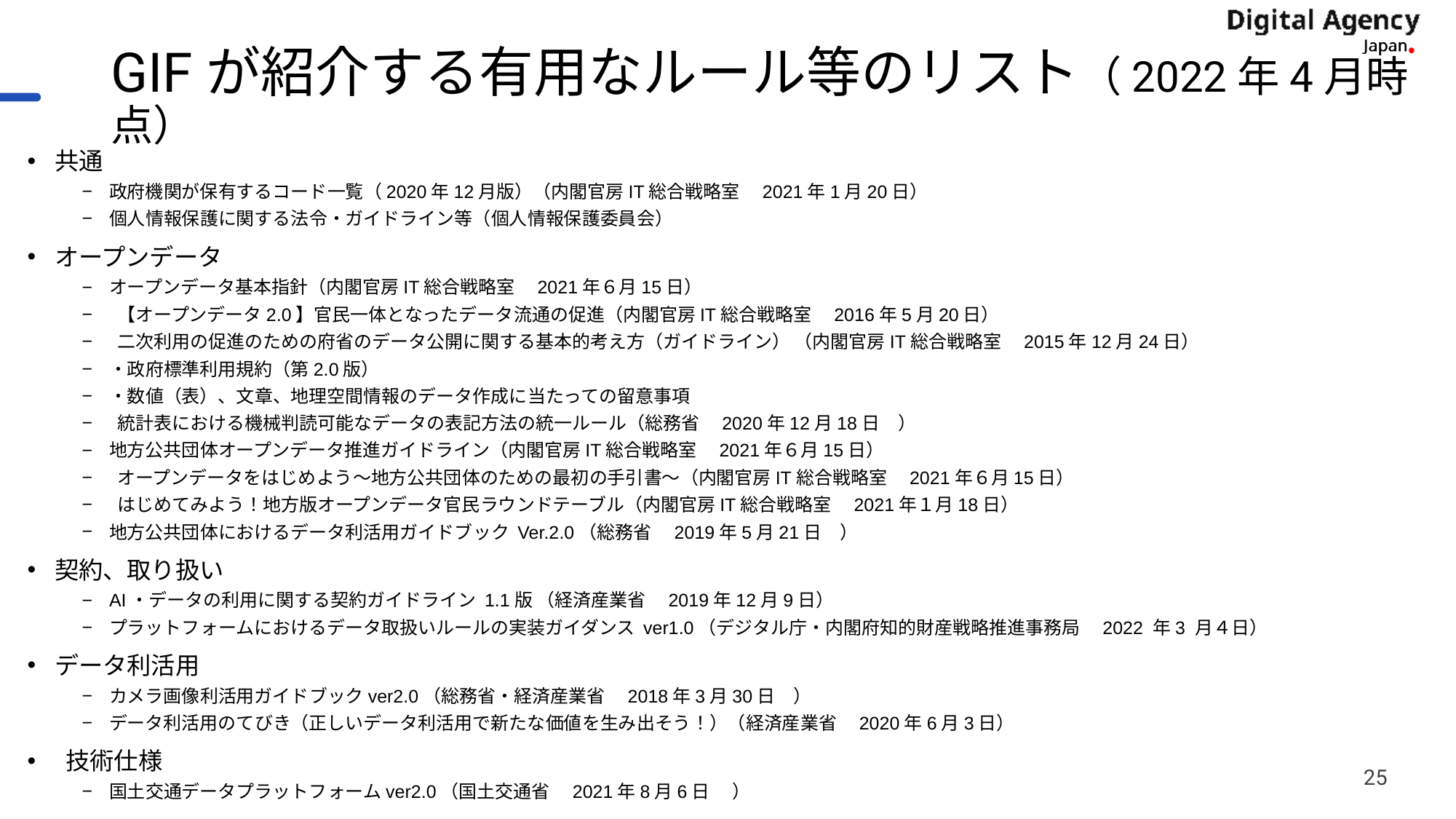

# GIFが紹介する有用なルール等のリスト（2022年4月時点）
共通
政府機関が保有するコード一覧（2020年12月版）（内閣官房IT総合戦略室　2021年1月20日）
個人情報保護に関する法令・ガイドライン等（個人情報保護委員会）
オープンデータ
オープンデータ基本指針（内閣官房IT総合戦略室　2021年６月15日）
 【オープンデータ2.0】官民一体となったデータ流通の促進（内閣官房IT総合戦略室　2016年5月20日）
 二次利用の促進のための府省のデータ公開に関する基本的考え方（ガイドライン） （内閣官房IT総合戦略室　2015年12月24日）
・政府標準利用規約（第2.0版）
・数値（表）、文章、地理空間情報のデータ作成に当たっての留意事項
 統計表における機械判読可能なデータの表記方法の統一ルール（総務省　2020年12月18日　）
地方公共団体オープンデータ推進ガイドライン（内閣官房IT総合戦略室　2021年６月15日）
 オープンデータをはじめよう～地方公共団体のための最初の手引書～（内閣官房IT総合戦略室　2021年６月15日）
 はじめてみよう！地方版オープンデータ官民ラウンドテーブル（内閣官房IT総合戦略室　2021年１月18日）
地方公共団体におけるデータ利活用ガイドブック Ver.2.0（総務省　2019年5月21日　）
契約、取り扱い
AI・データの利用に関する契約ガイドライン 1.1版 （経済産業省　2019年12月9日）
プラットフォームにおけるデータ取扱いルールの実装ガイダンス ver1.0（デジタル庁・内閣府知的財産戦略推進事務局　2022 年3 月４日）
データ利活用
カメラ画像利活用ガイドブックver2.0（総務省・経済産業省　2018年3月30日　）
データ利活用のてびき（正しいデータ利活用で新たな価値を生み出そう！）（経済産業省　2020年6月3日）
 技術仕様
国土交通データプラットフォームver2.0（国土交通省　2021年8月6日　 ）

25